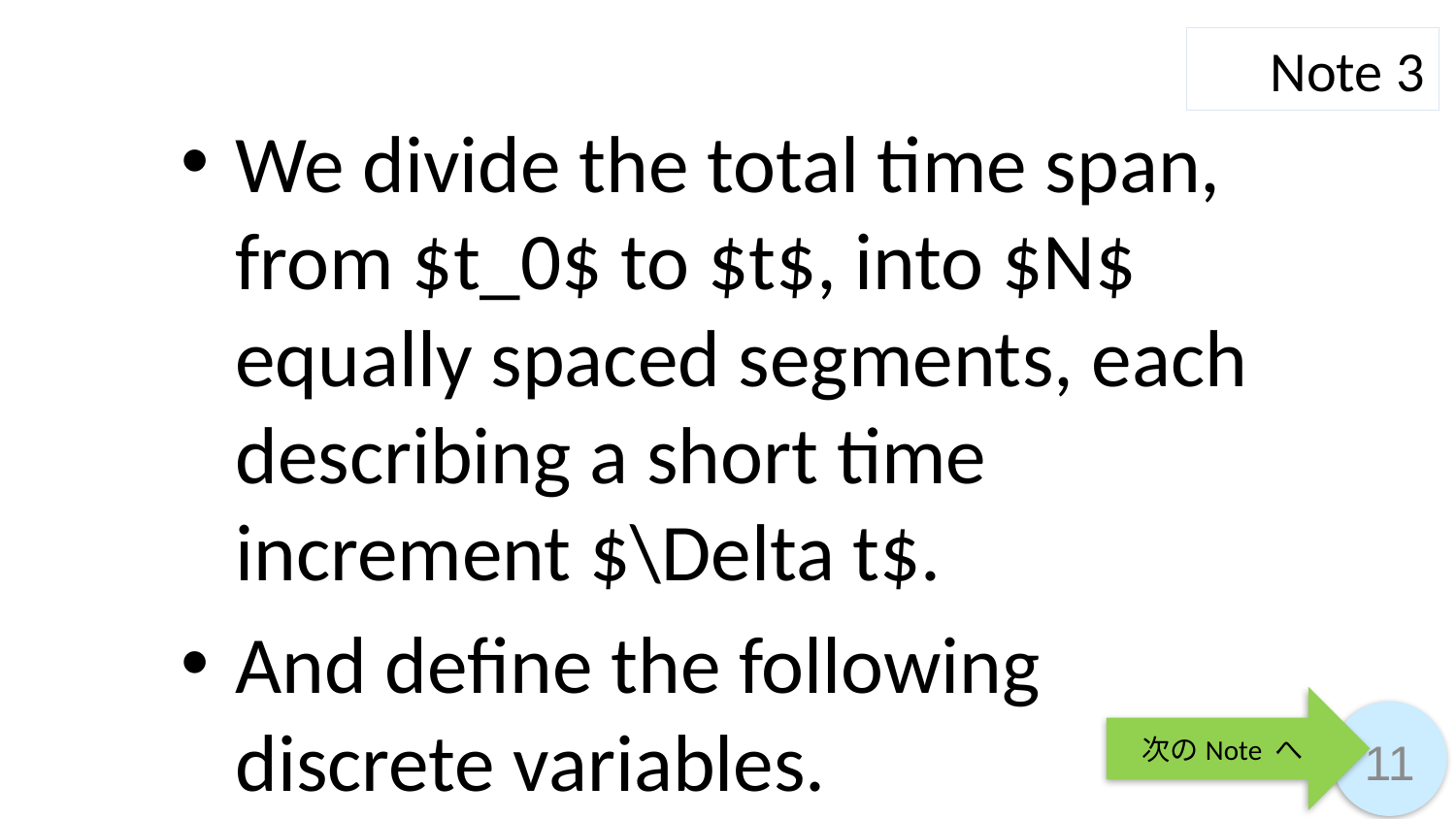

Note 3
We divide the total time span, from $t_0$ to $t$, into $N$ equally spaced segments, each describing a short time increment $\Delta t$.
And define the following discrete variables.
次のNote へ
11